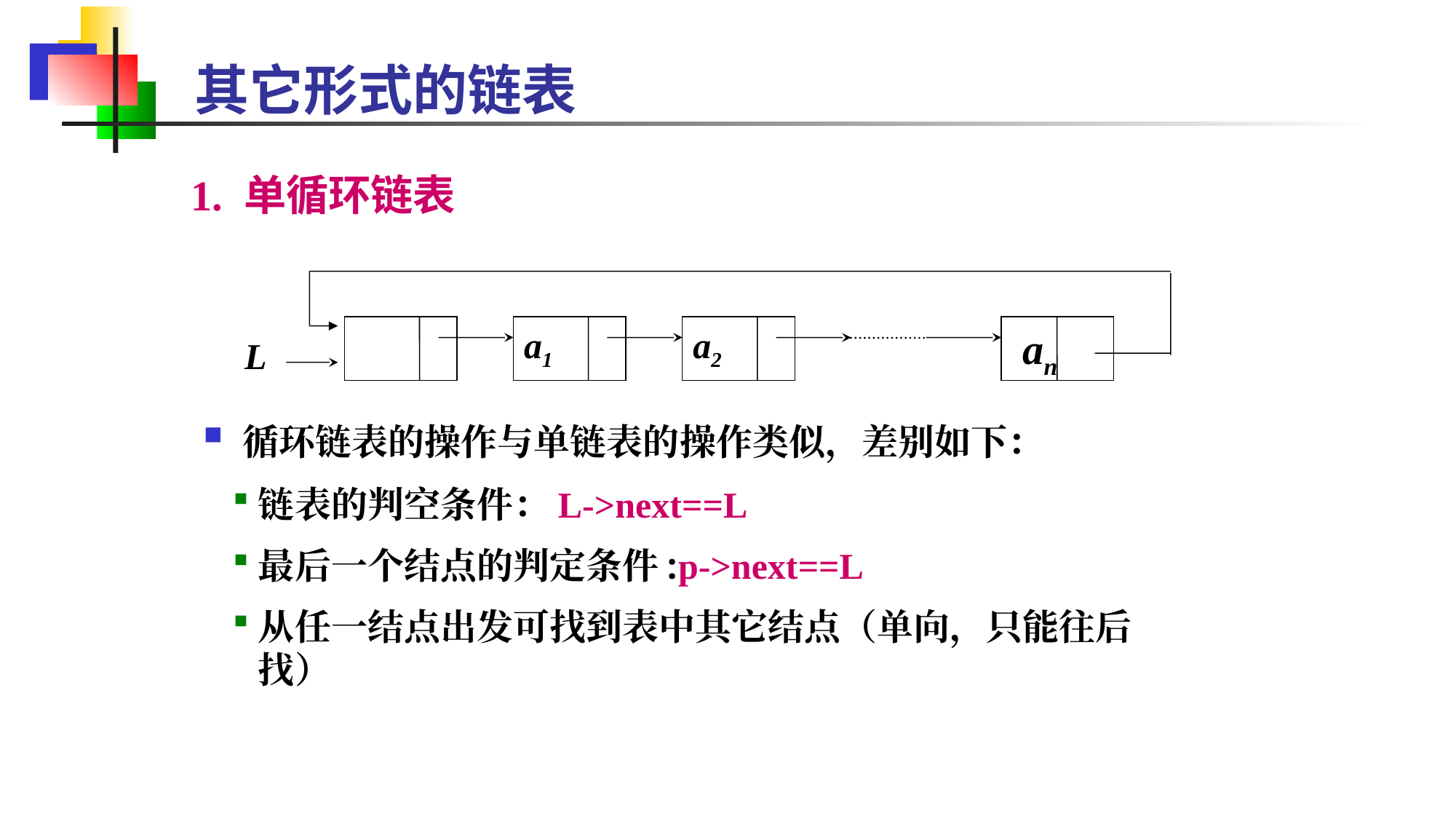

其它形式的链表
 1. 单循环链表

a1

a2

 an

L
 循环链表的操作与单链表的操作类似，差别如下：
链表的判空条件：L->next==L
最后一个结点的判定条件:p->next==L
从任一结点出发可找到表中其它结点（单向，只能往后找）